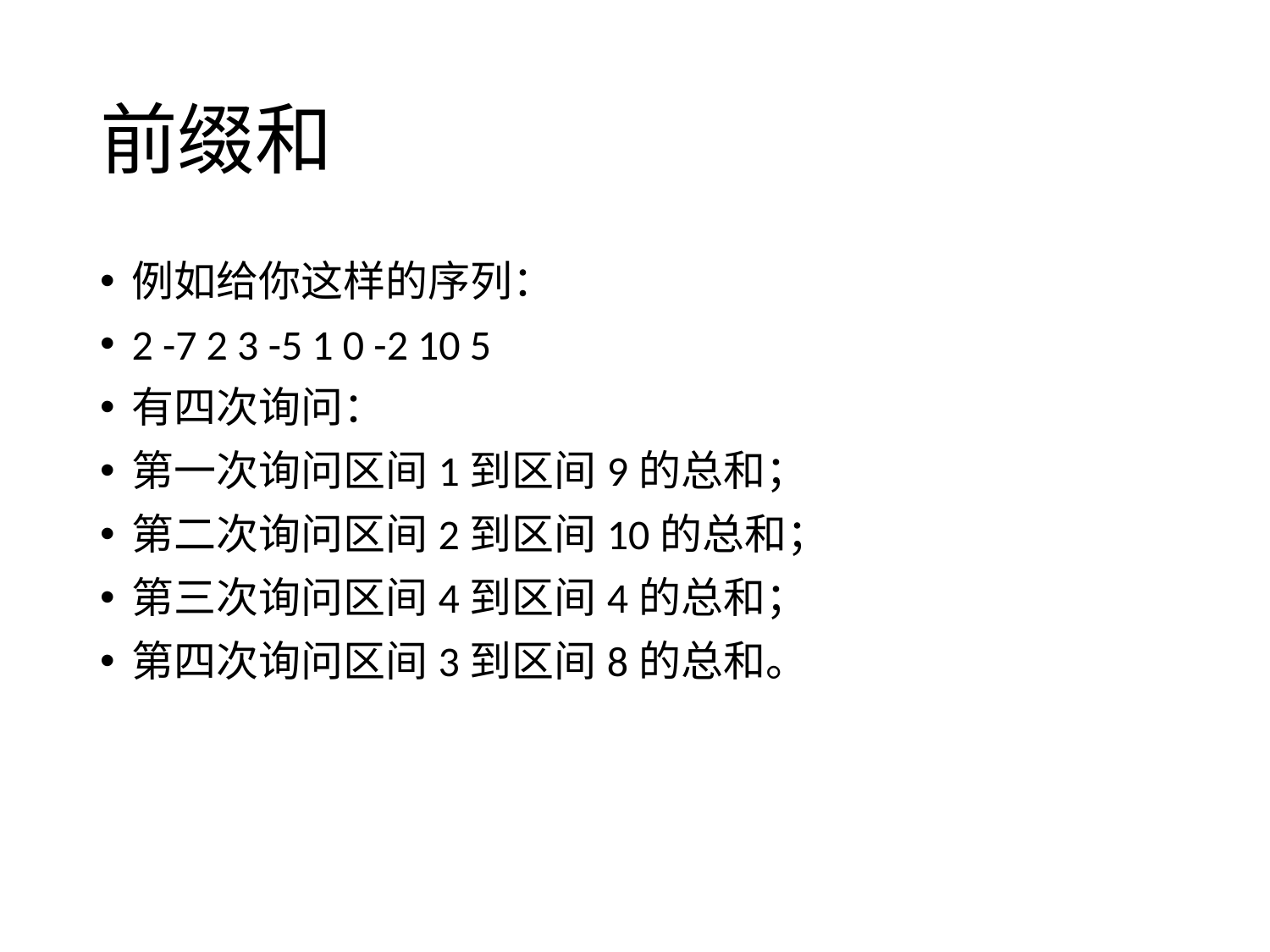

# 前缀和
例如给你这样的序列：
2 -7 2 3 -5 1 0 -2 10 5
有四次询问：
第一次询问区间1到区间9的总和；
第二次询问区间2到区间10的总和；
第三次询问区间4到区间4的总和；
第四次询问区间3到区间8的总和。